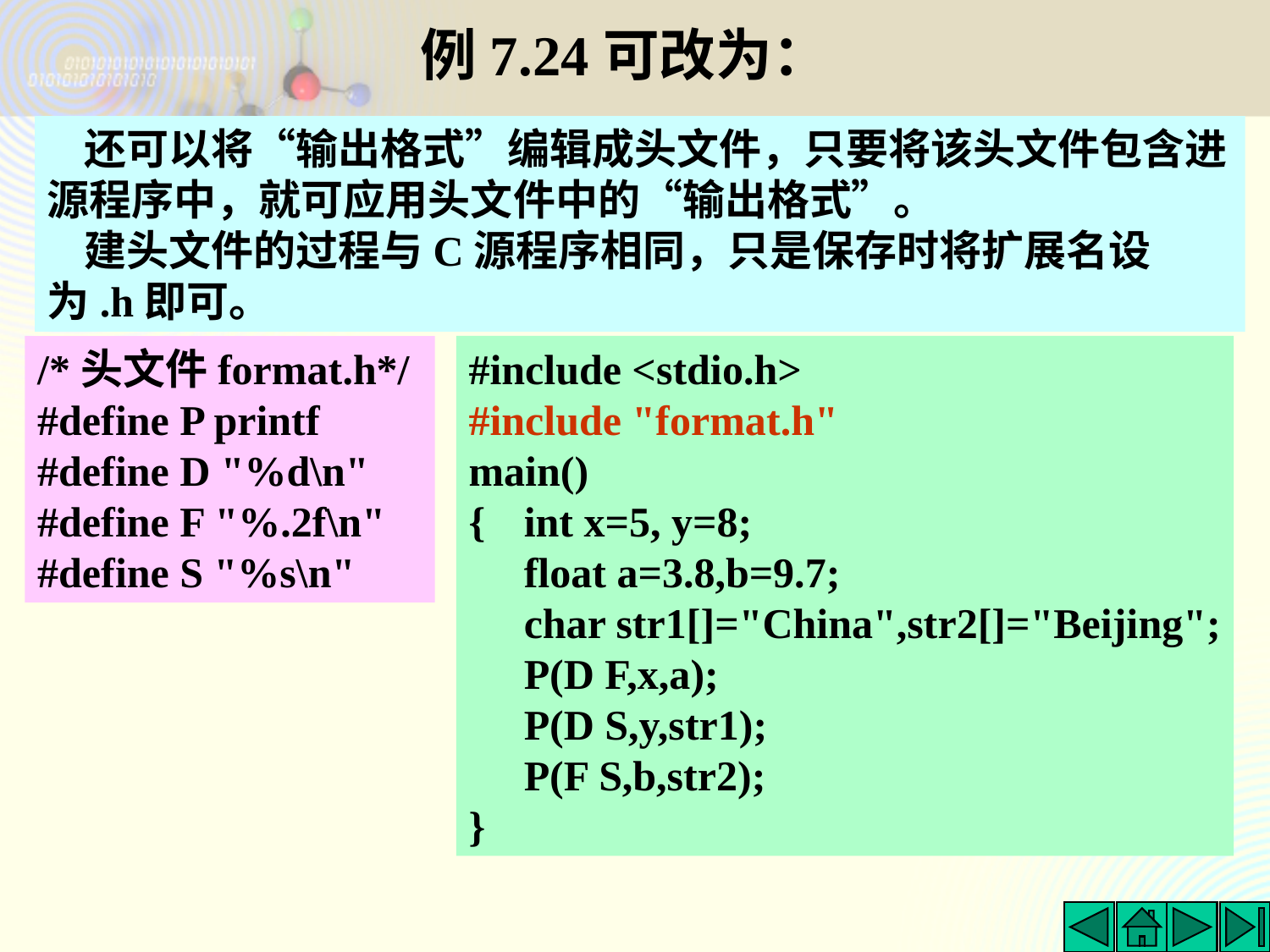

# 例7.24可改为：
还可以将“输出格式”编辑成头文件，只要将该头文件包含进源程序中，就可应用头文件中的“输出格式”。
建头文件的过程与C源程序相同，只是保存时将扩展名设为.h即可。
/*头文件format.h*/
#define P printf
#define D "%d\n"
#define F "%.2f\n"
#define S "%s\n"
#include <stdio.h>
#include "format.h"
main()
{	int x=5, y=8;
	float a=3.8,b=9.7;
	char str1[]="China",str2[]="Beijing";
	P(D F,x,a);
	P(D S,y,str1);
	P(F S,b,str2);
}